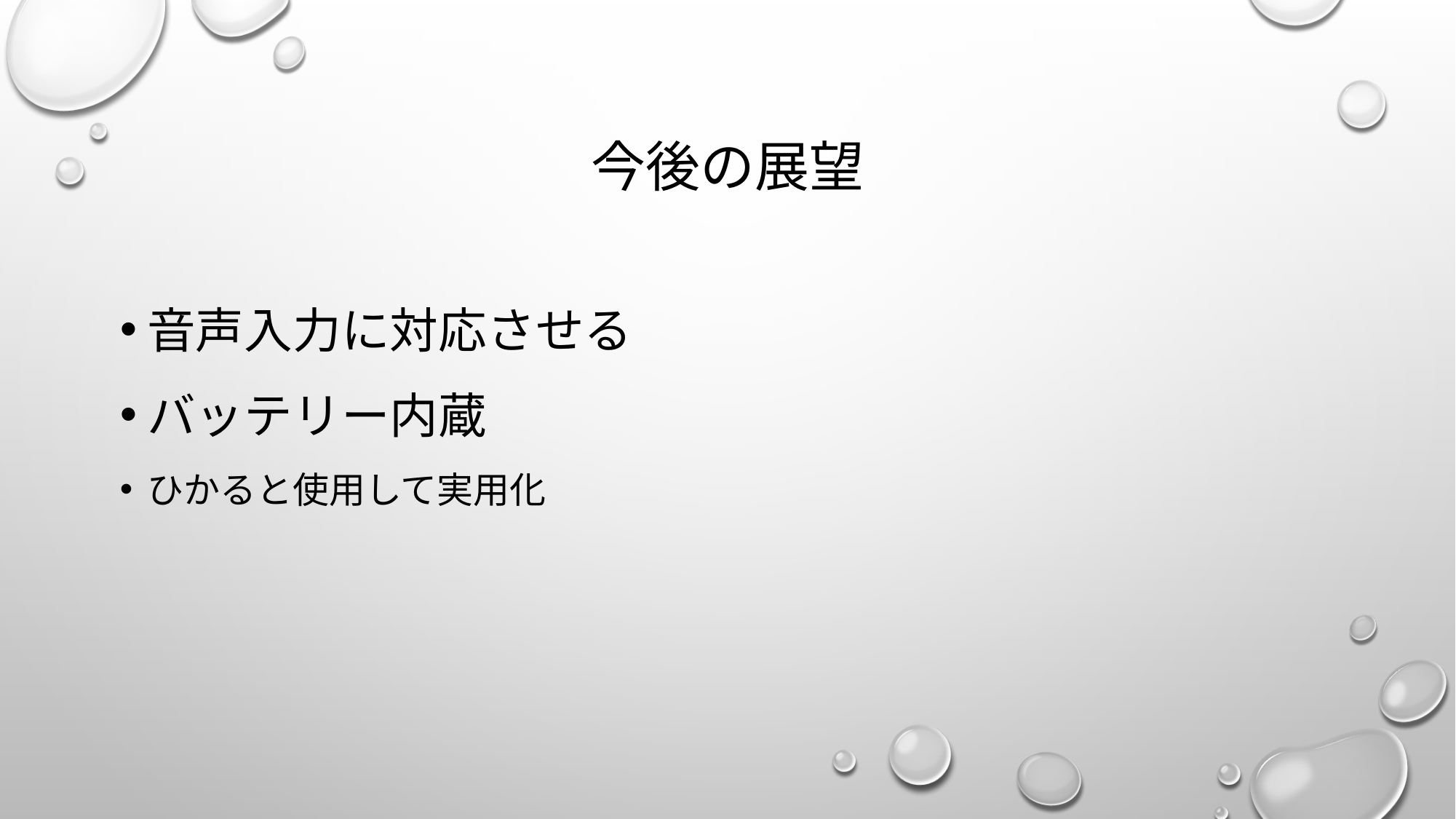

# 今後の展望
音声入力に対応させる
バッテリー内蔵
ひかると使用して実用化